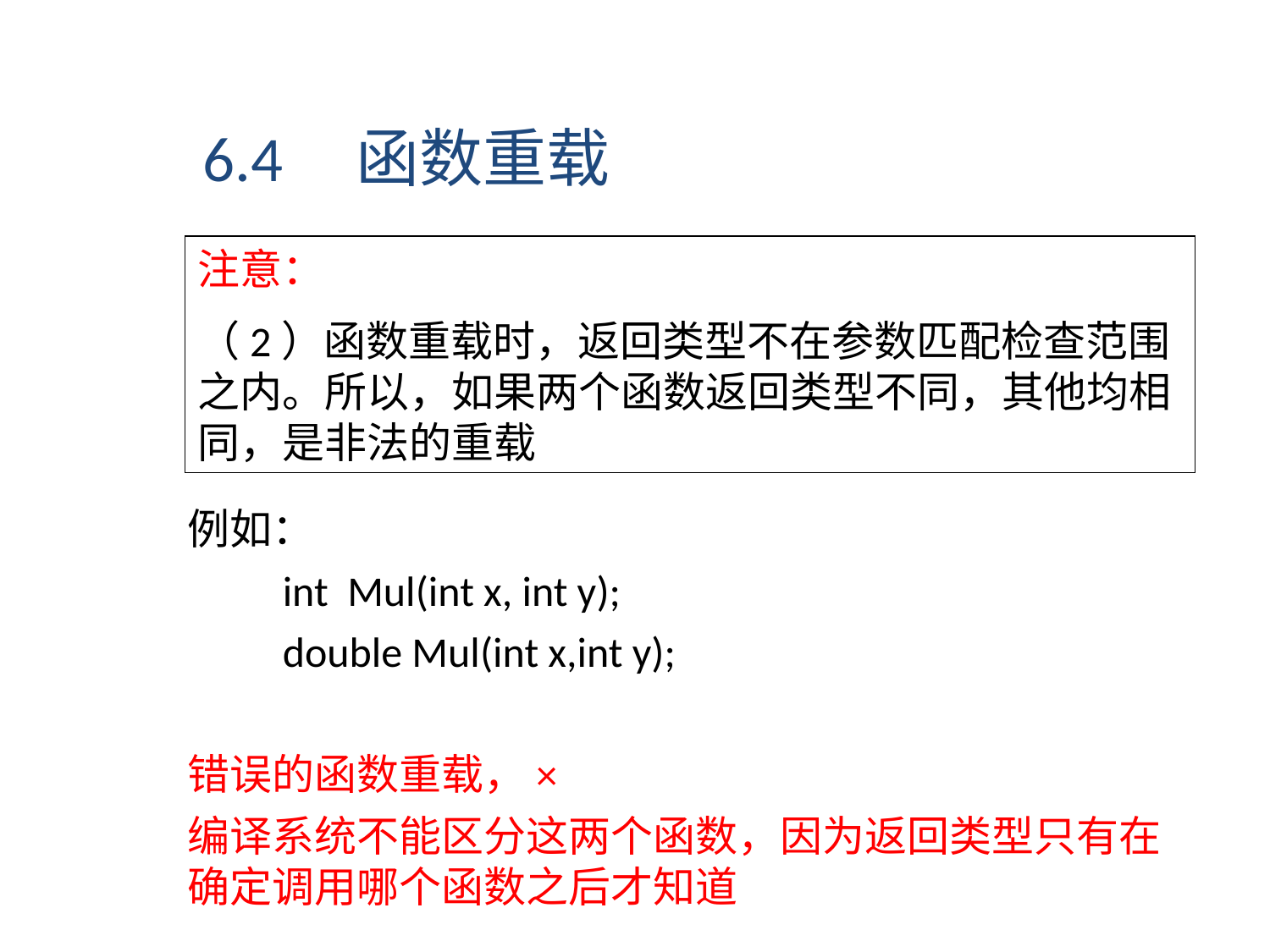

6.4    函数重载
注意：
（2）函数重载时，返回类型不在参数匹配检查范围之内。所以，如果两个函数返回类型不同，其他均相同，是非法的重载
例如：
          int  Mul(int x, int y);
          double Mul(int x,int y);

错误的函数重载，×
编译系统不能区分这两个函数，因为返回类型只有在确定调用哪个函数之后才知道